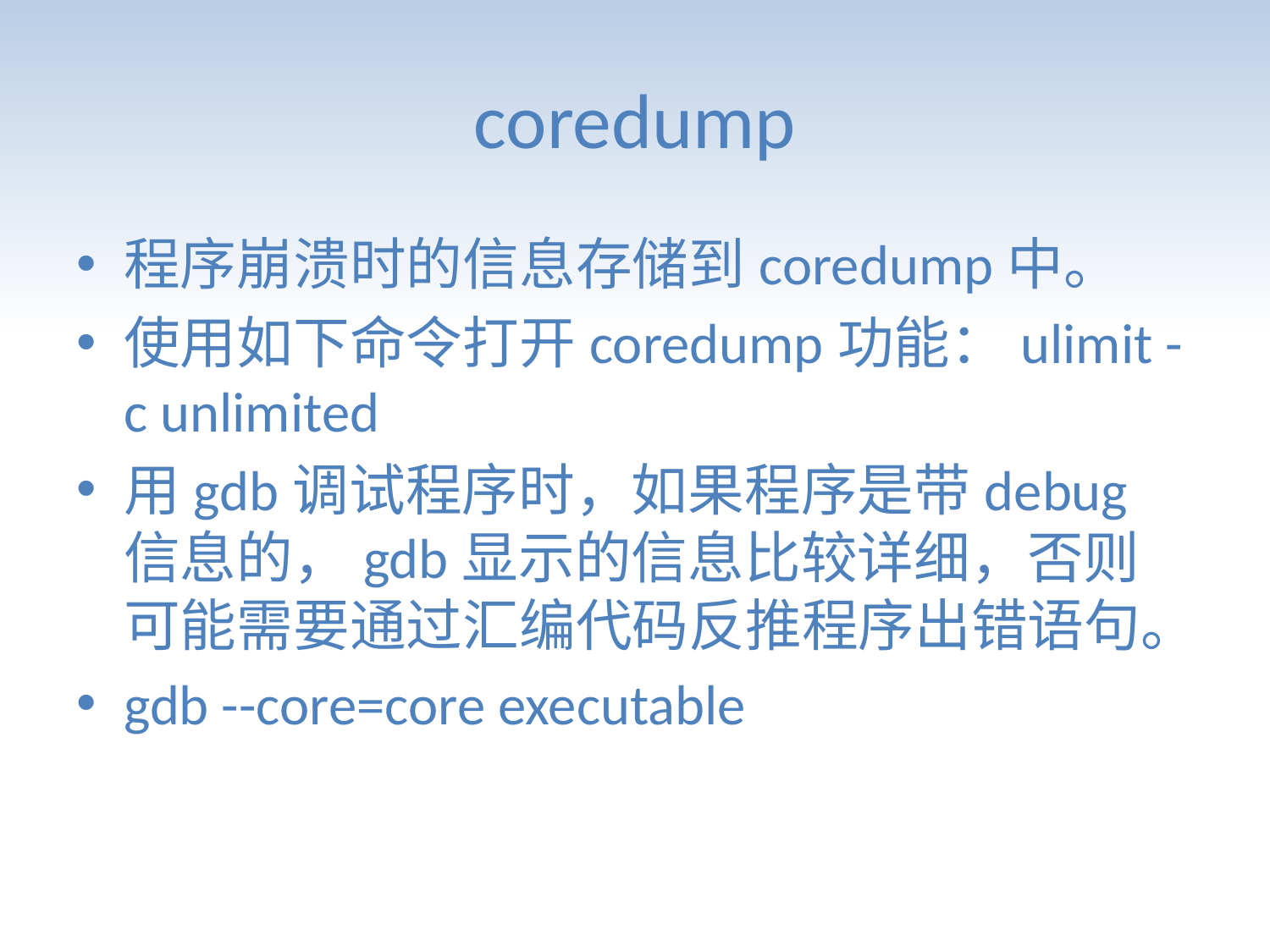

# coredump
程序崩溃时的信息存储到coredump中。
使用如下命令打开coredump功能：ulimit -c unlimited
用gdb调试程序时，如果程序是带debug信息的，gdb显示的信息比较详细，否则可能需要通过汇编代码反推程序出错语句。
gdb --core=core executable